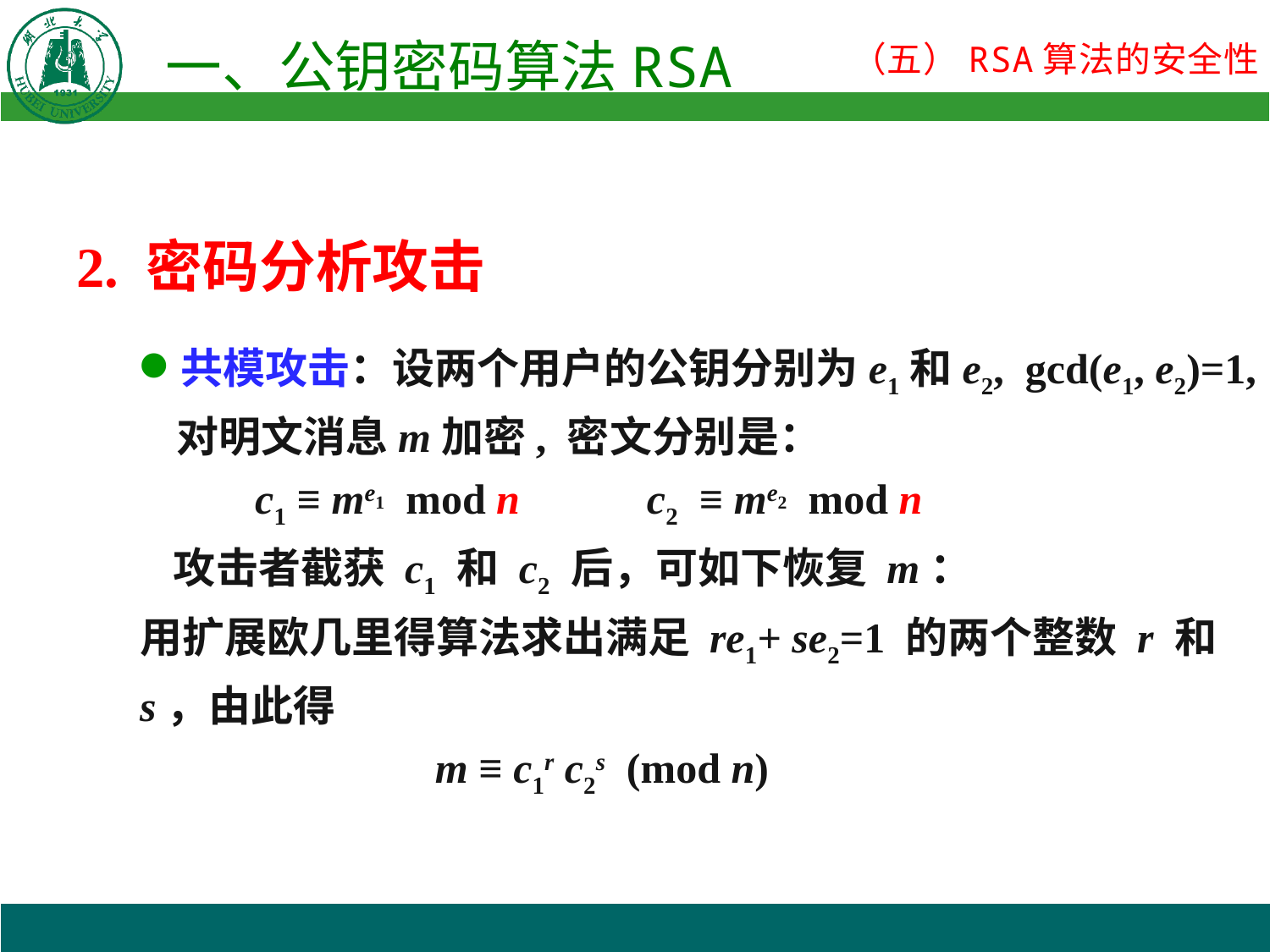

2. 密码分析攻击
共模攻击：设两个用户的公钥分别为e1和e2,  gcd(e1, e2)=1, 对明文消息m加密, 密文分别是：
           c1 ≡ me1  mod n            c2  ≡ me2  mod n
攻击者截获 c1 和 c2 后，可如下恢复 m：
用扩展欧几里得算法求出满足 re1+ se2=1 的两个整数 r 和 s，由此得
                            m ≡ c1r c2s  (mod n)